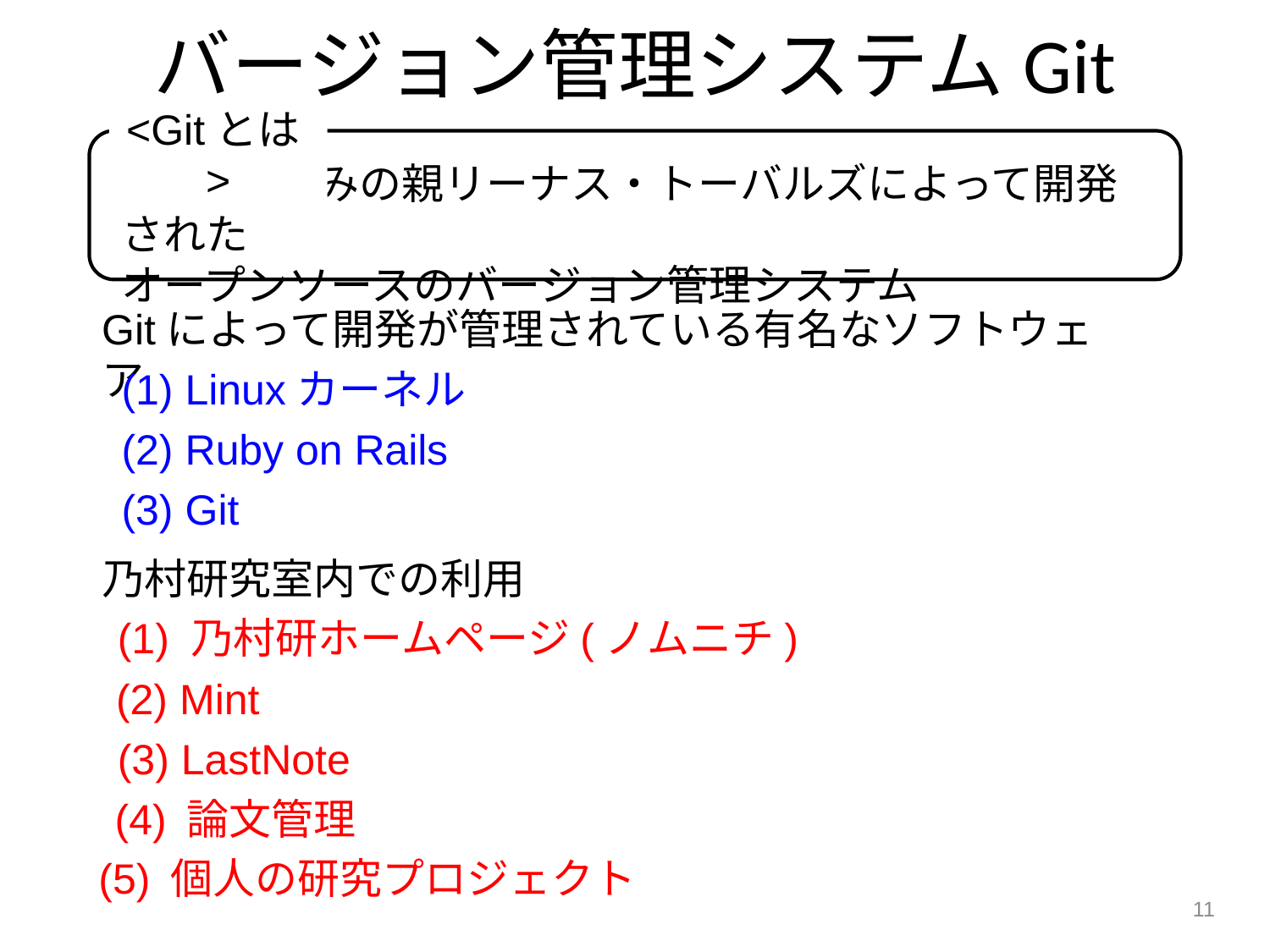

バージョン管理システムGit
<Gitとは>

Linuxの生みの親リーナス・トーバルズによって開発された
オープンソースのバージョン管理システム
Gitによって開発が管理されている有名なソフトウェア
(1) Linuxカーネル
(2) Ruby on Rails
(3) Git
乃村研究室内での利用
(1) 乃村研ホームページ(ノムニチ)
(2) Mint
(3) LastNote
(4) 論文管理
(5) 個人の研究プロジェクト
11